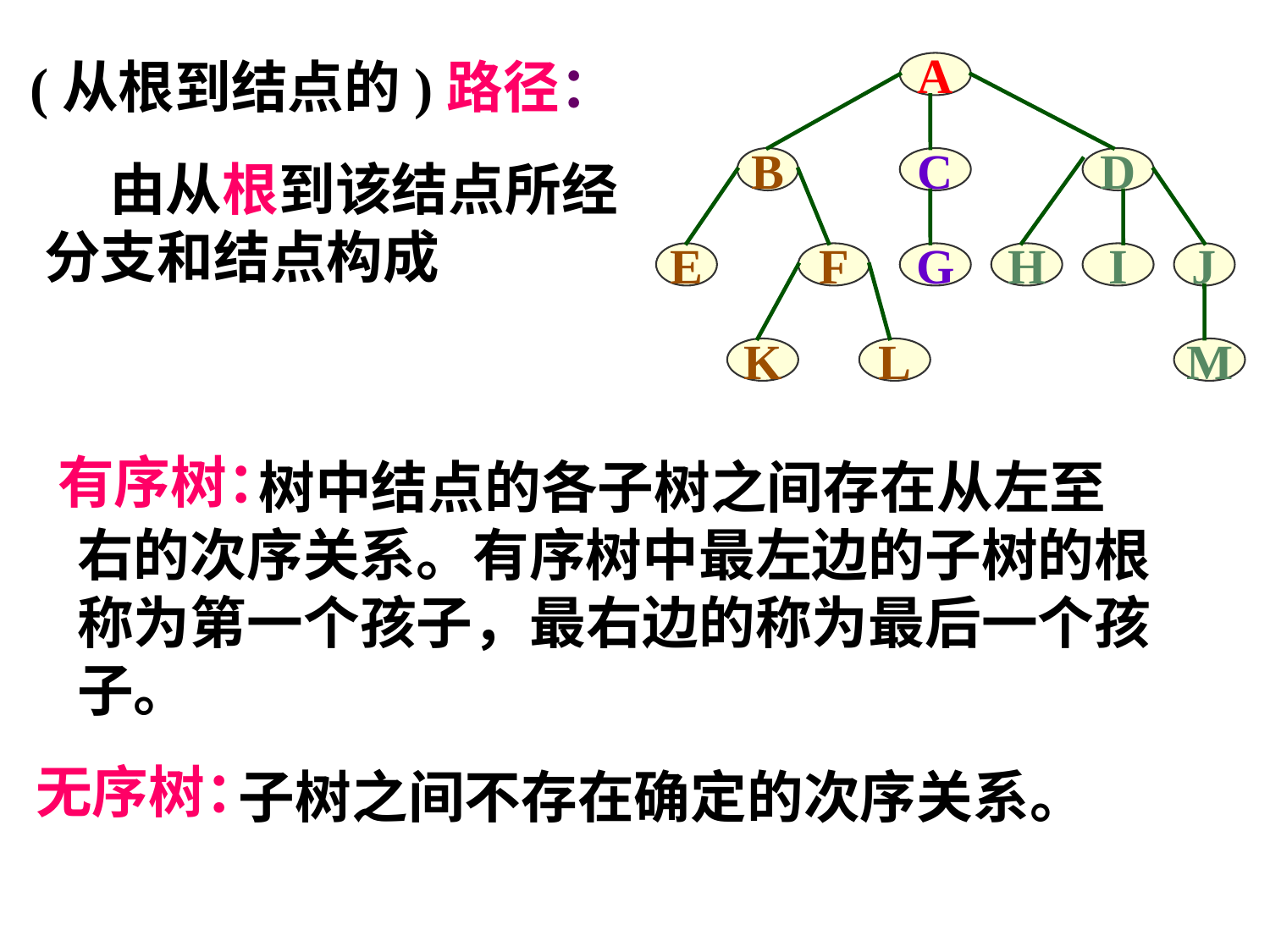

(从根到结点的)路径：
A

B
C
D

E
F
G
H
I
J

K
L
M
    由从根到该结点所经分支和结点构成
有序树：
             树中结点的各子树之间存在从左至右的次序关系。有序树中最左边的子树的根称为第一个孩子，最右边的称为最后一个孩子。
无序树：
子树之间不存在确定的次序关系。